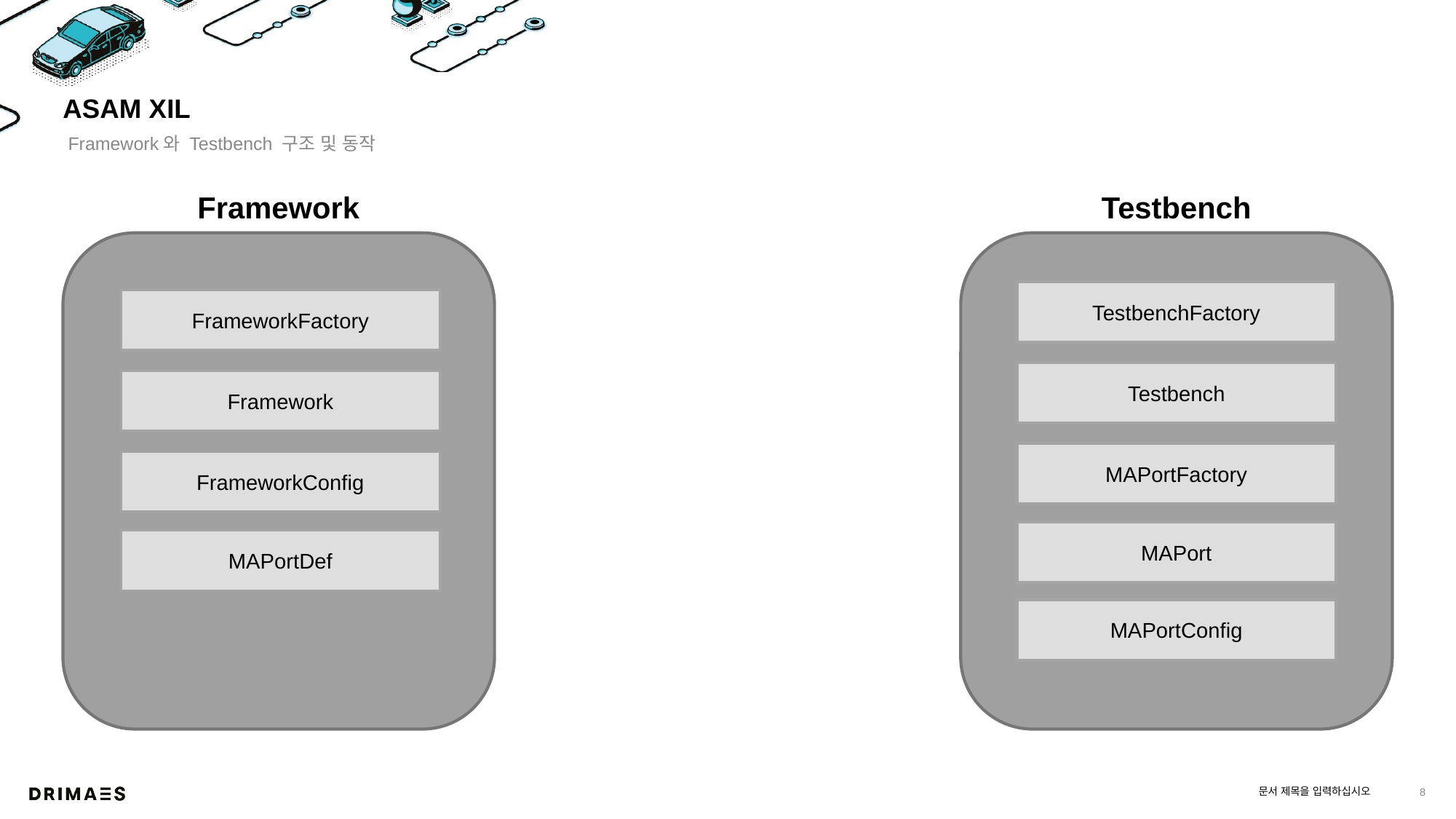

# ASAM XIL
 Framework와 Testbench 구조 및 동작
Framework
Testbench

TestbenchFactory
FrameworkFactory
Testbench
Framework
MAPortFactory
FrameworkConfig
MAPort
MAPortDef
MAPortConfig
문서 제목을 입력하십시오